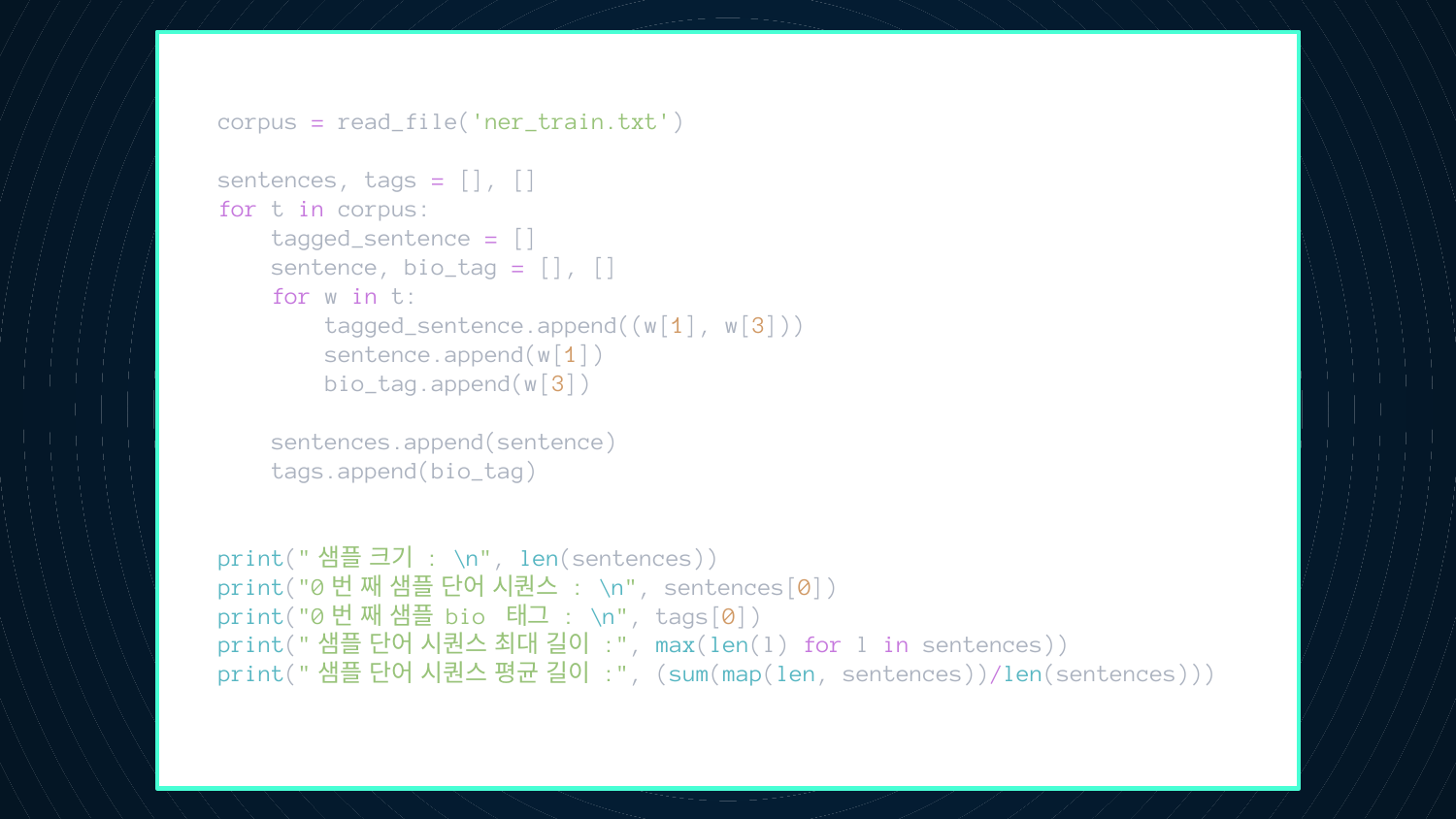

corpus = read_file('ner_train.txt')
sentences, tags = [], []
for t in corpus:
    tagged_sentence = []
    sentence, bio_tag = [], []
    for w in t:
        tagged_sentence.append((w[1], w[3]))
        sentence.append(w[1])
        bio_tag.append(w[3])

    sentences.append(sentence)
    tags.append(bio_tag)
print("샘플 크기 : \n", len(sentences))
print("0번 째 샘플 단어 시퀀스 : \n", sentences[0])
print("0번 째 샘플 bio 태그 : \n", tags[0])
print("샘플 단어 시퀀스 최대 길이 :", max(len(l) for l in sentences))
print("샘플 단어 시퀀스 평균 길이 :", (sum(map(len, sentences))/len(sentences)))